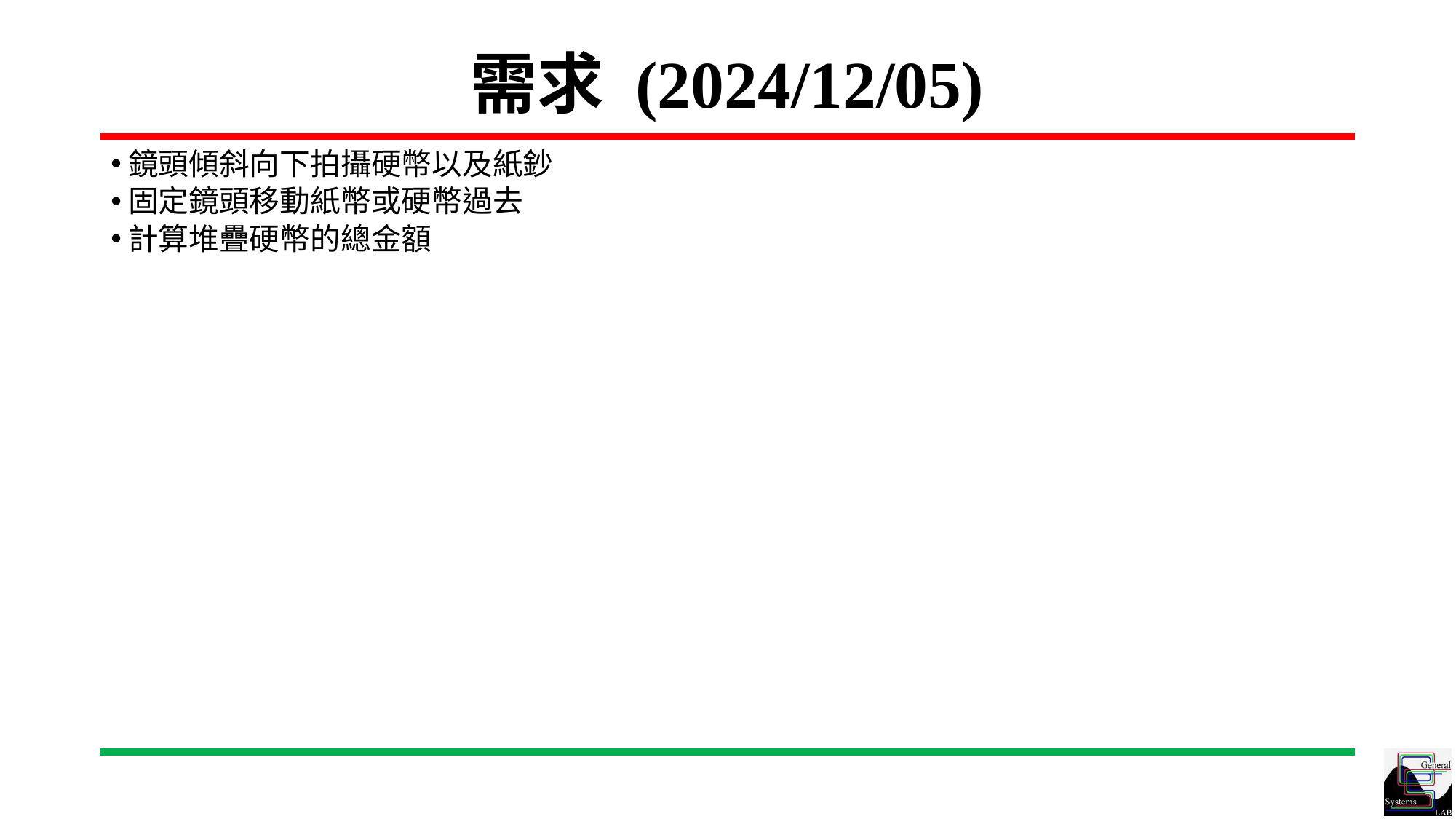

# 需求 (2024/12/05)
鏡頭傾斜向下拍攝硬幣以及紙鈔
固定鏡頭移動紙幣或硬幣過去
計算堆疊硬幣的總金額